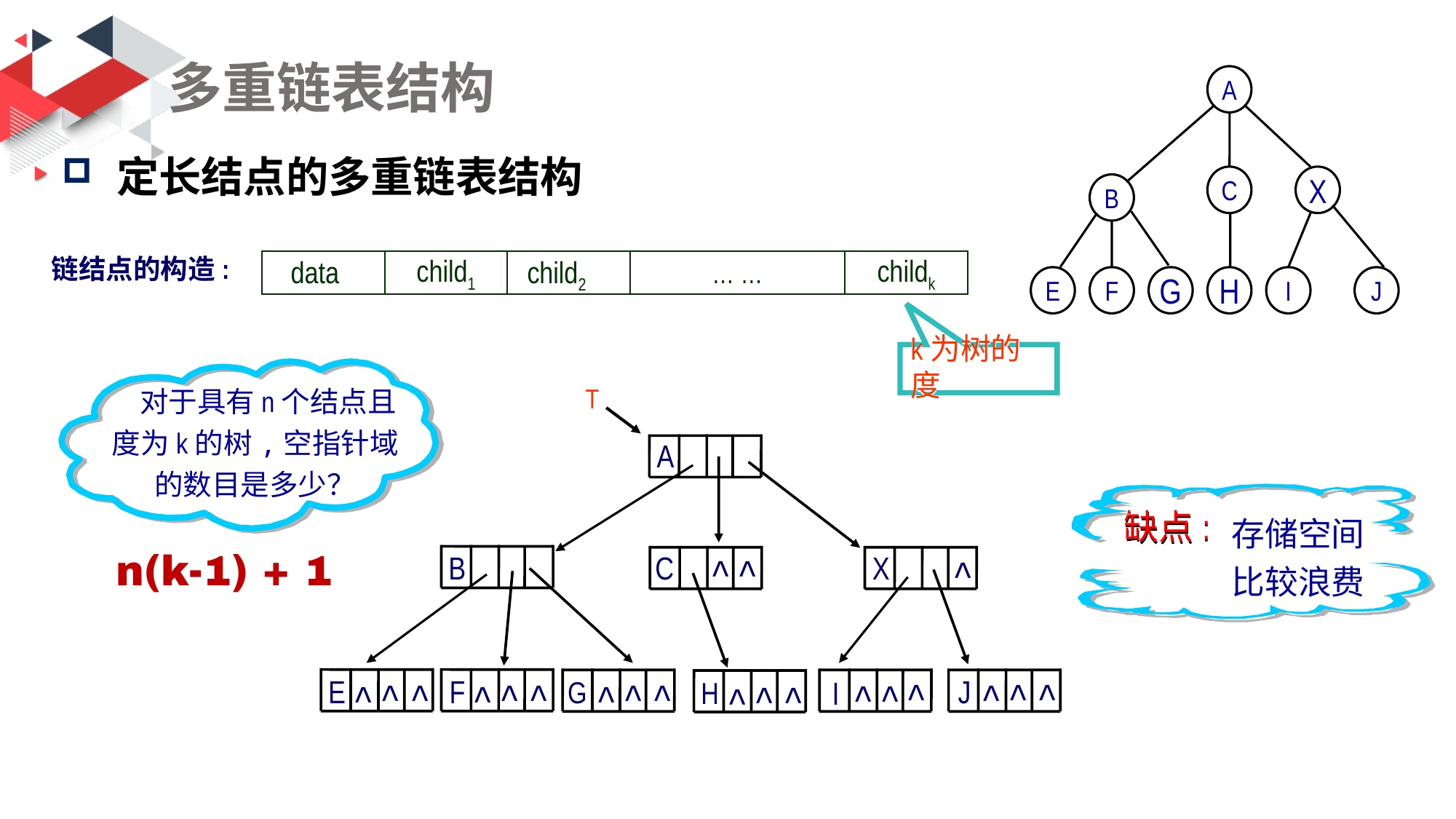

# 多重链表结构
A

C
X
B

E
F
G
H
I
J
定长结点的多重链表结构
链结点的构造:
child2
data

child1

… …
childk

k为树的度

   对于具有n个结点且度为k的树,空指针域的数目是多少？
T

A

C
^
^
X
B
^

E
F
^
^
J
^
^
^
^
^
^
^
^
G
I

^
H
^

^
^
^

^
^

^

缺点:
存储空间
比较浪费
n(k-1) + 1